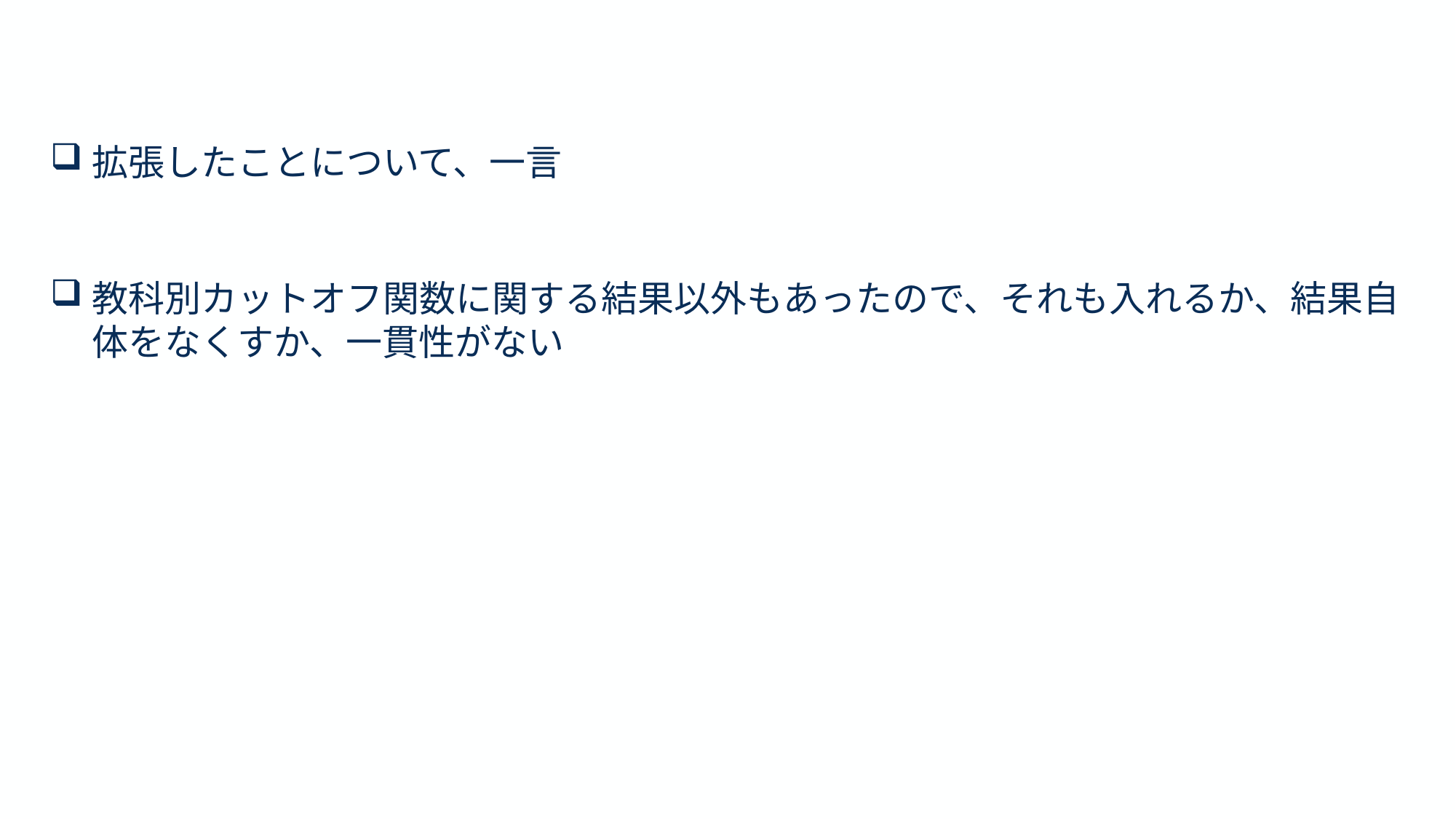

#
126
拡張したことについて、一言

教科別カットオフ関数に関する結果以外もあったので、それも入れるか、結果自体をなくすか、一貫性がない